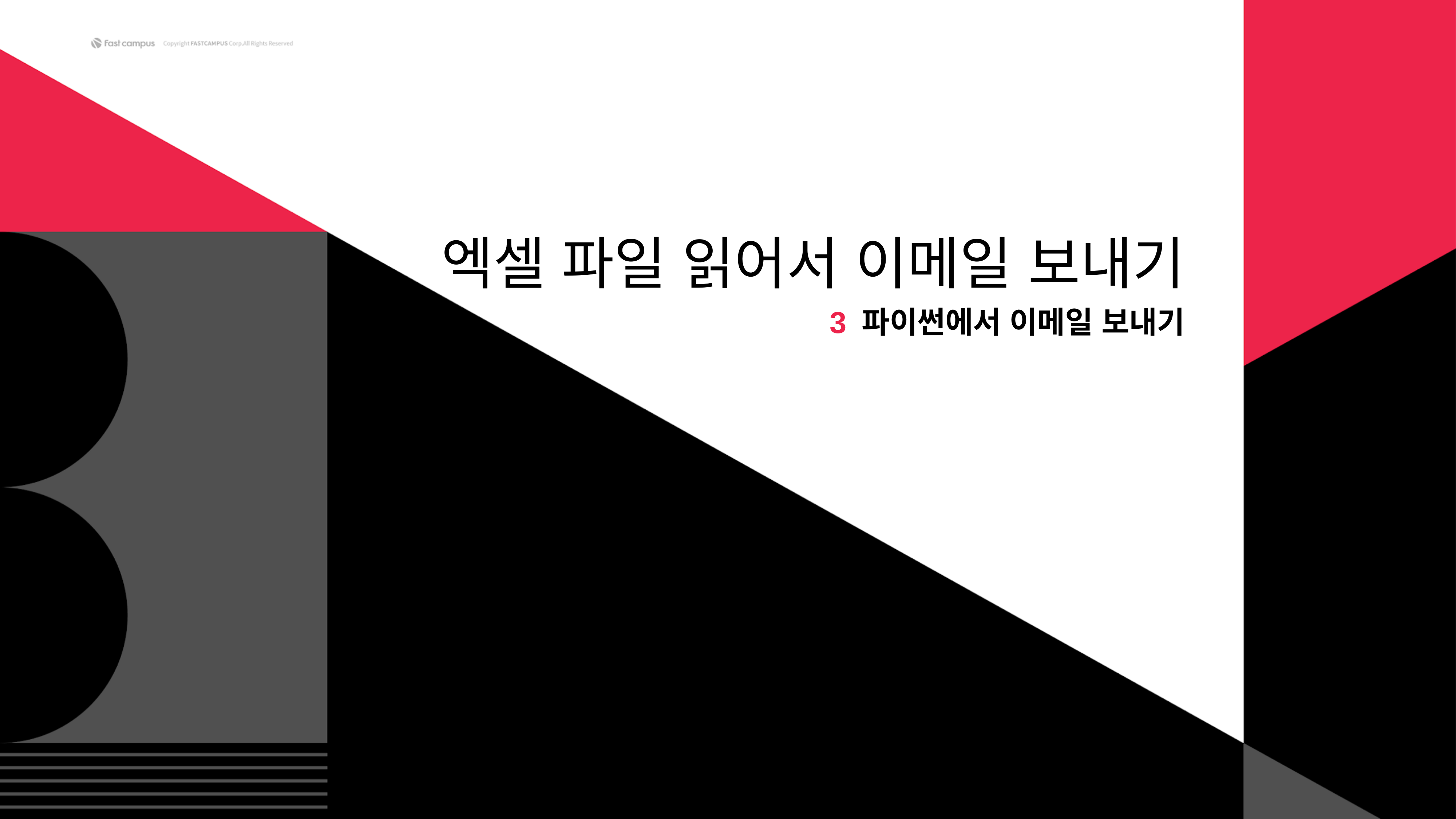

# 엑셀 파일 읽어서 이메일 보내기
파이썬에서 이메일 보내기
3